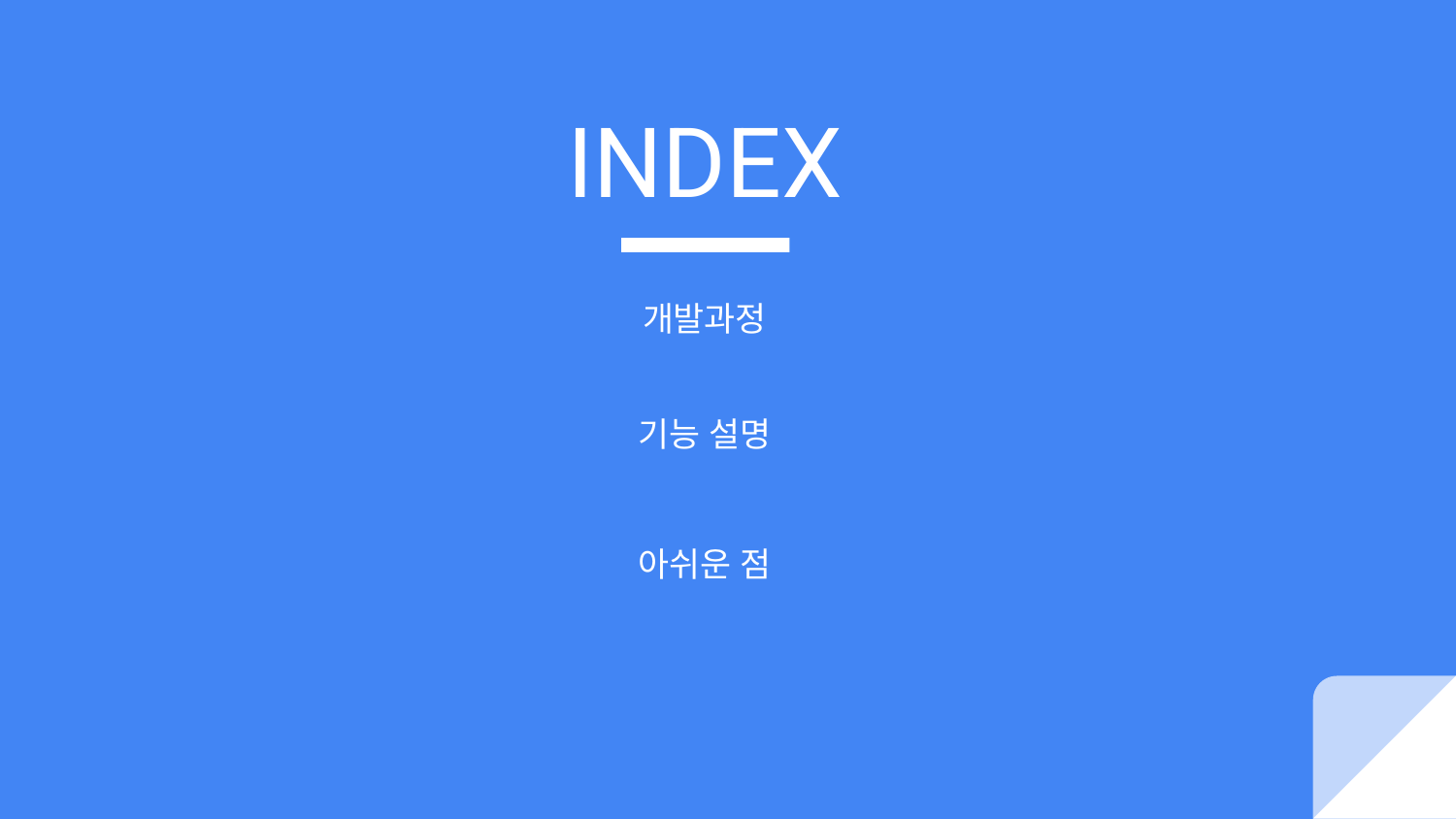

# INDEX

개발과정
기능 설명
아쉬운 점